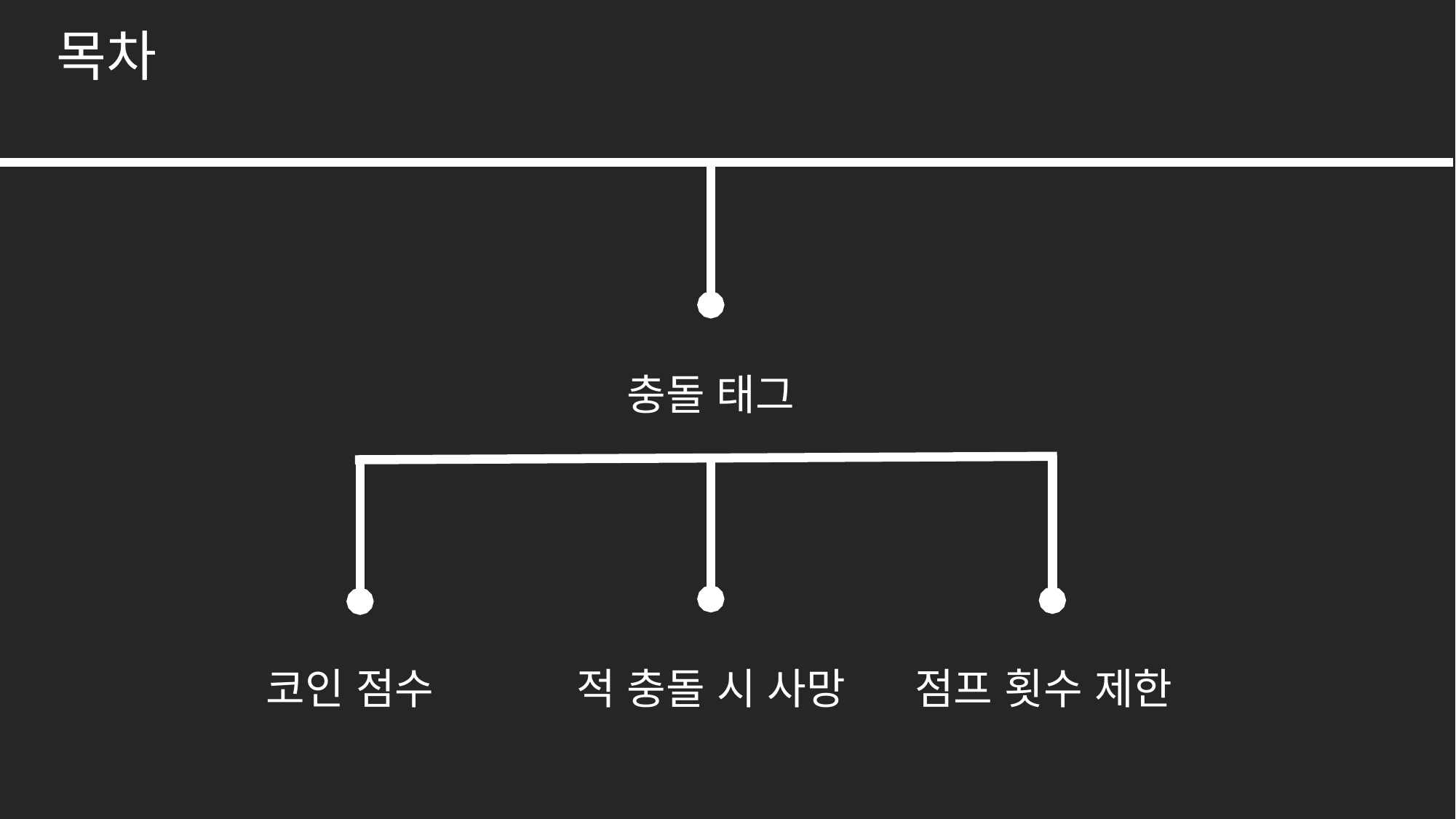

목차
충돌 태그
코인 점수
적 충돌 시 사망
점프 횟수 제한